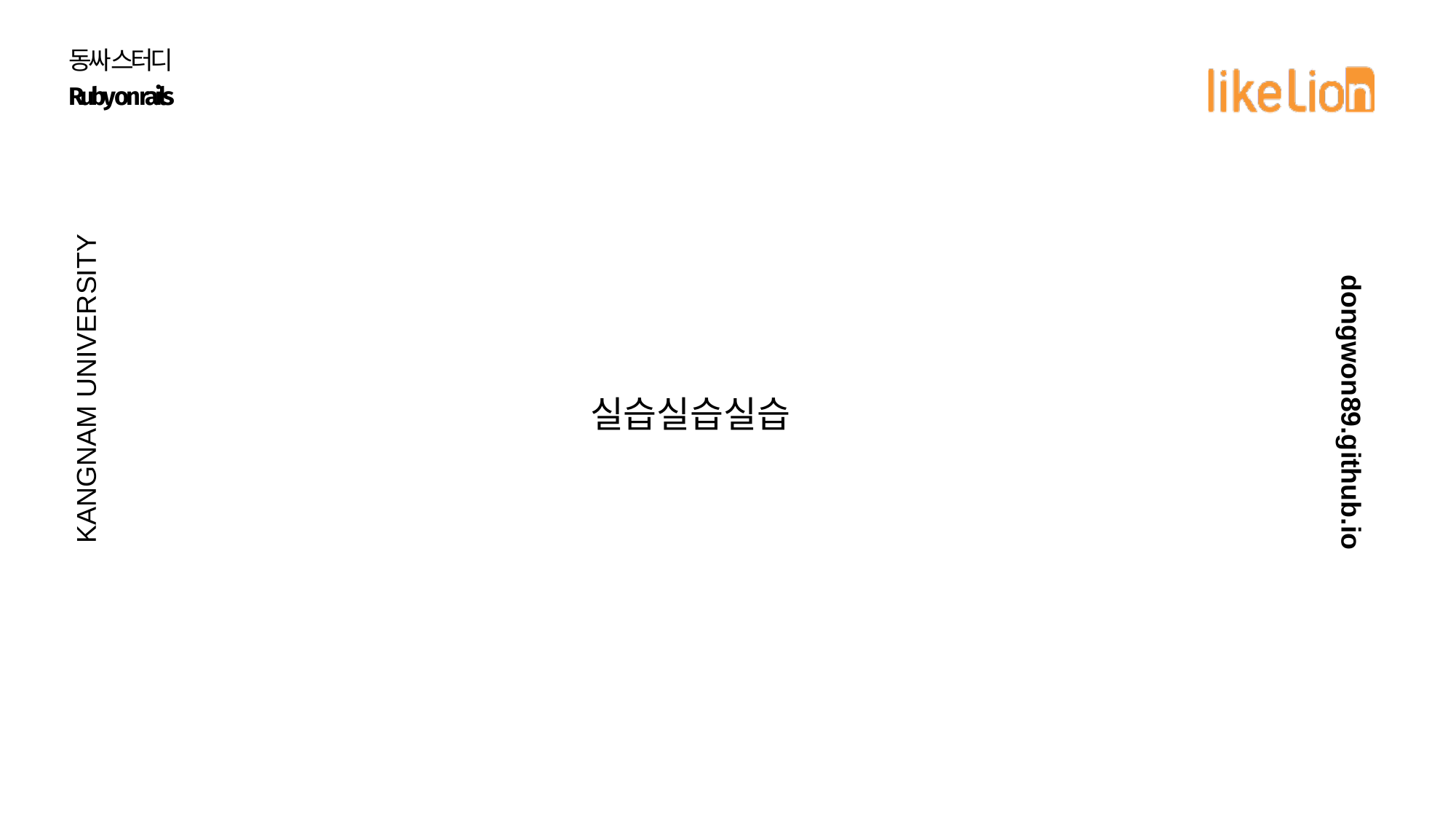

동싸 스터디
Ruby on rails

KANGNAM UNIVERSITY
dongwon89.github.io
실습실습실습